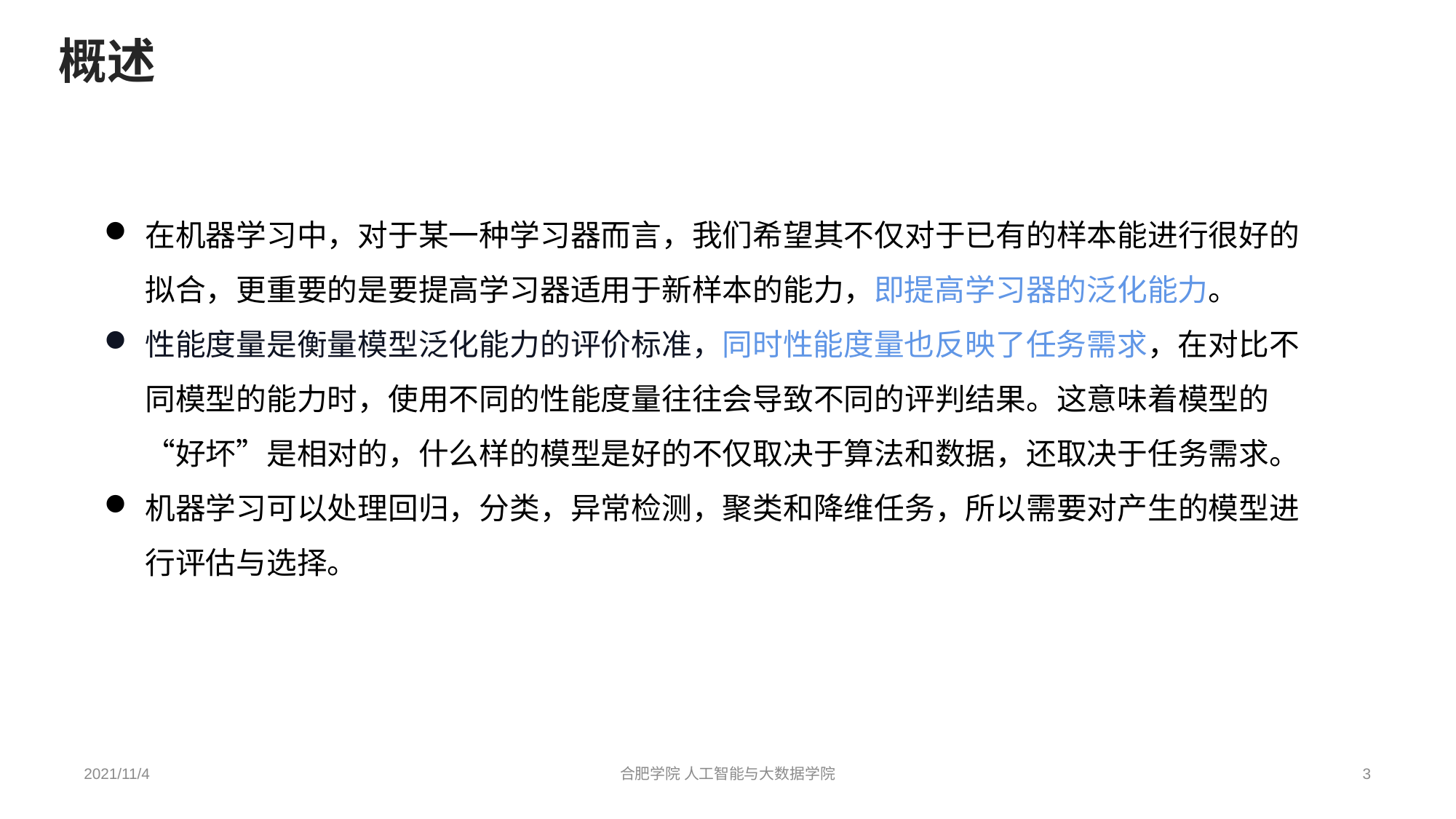

概述
在机器学习中，对于某一种学习器而言，我们希望其不仅对于已有的样本能进行很好的拟合，更重要的是要提高学习器适用于新样本的能力，即提高学习器的泛化能力。
性能度量是衡量模型泛化能力的评价标准，同时性能度量也反映了任务需求，在对比不同模型的能力时，使用不同的性能度量往往会导致不同的评判结果。这意味着模型的“好坏”是相对的，什么样的模型是好的不仅取决于算法和数据，还取决于任务需求。
机器学习可以处理回归，分类，异常检测，聚类和降维任务，所以需要对产生的模型进行评估与选择。

2021/11/4
合肥学院 人工智能与大数据学院
3